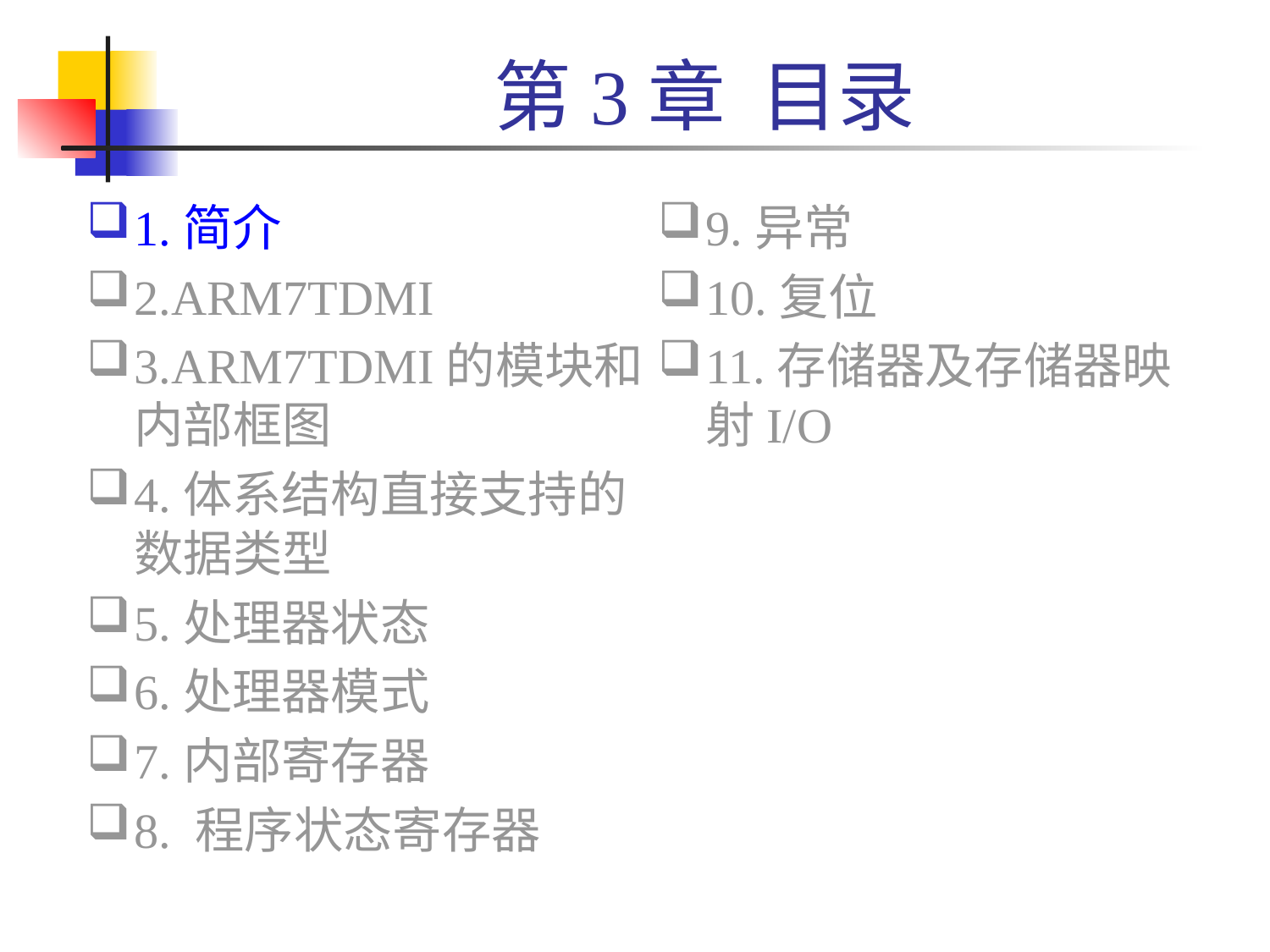

第3章  目录
1.简介
2.ARM7TDMI
3.ARM7TDMI的模块和内部框图
4.体系结构直接支持的数据类型
5.处理器状态
6.处理器模式
7.内部寄存器
8. 程序状态寄存器
9.异常
10.复位
11.存储器及存储器映射I/O